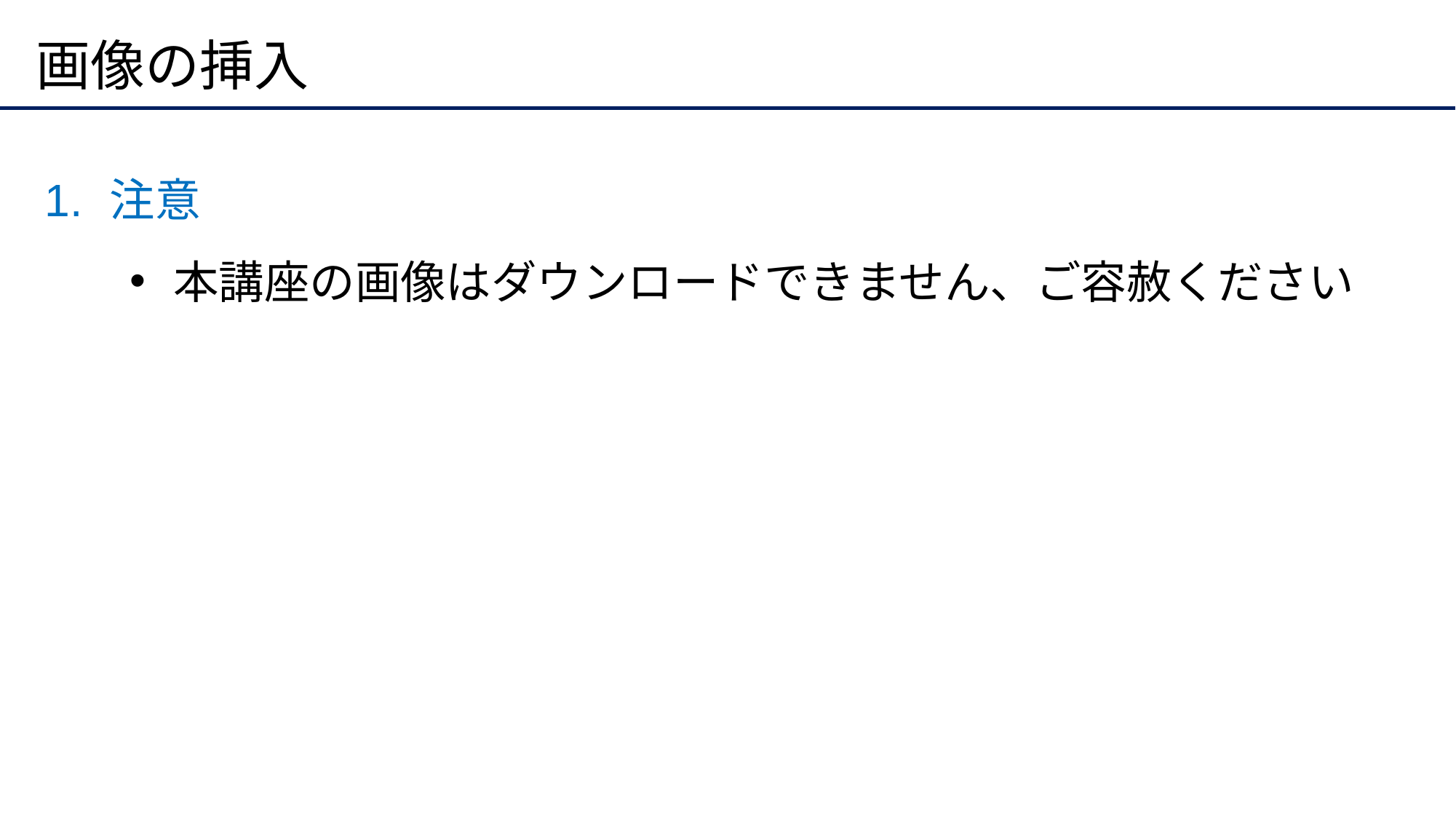

# 画像の挿入
注意
本講座の画像はダウンロードできません、ご容赦ください